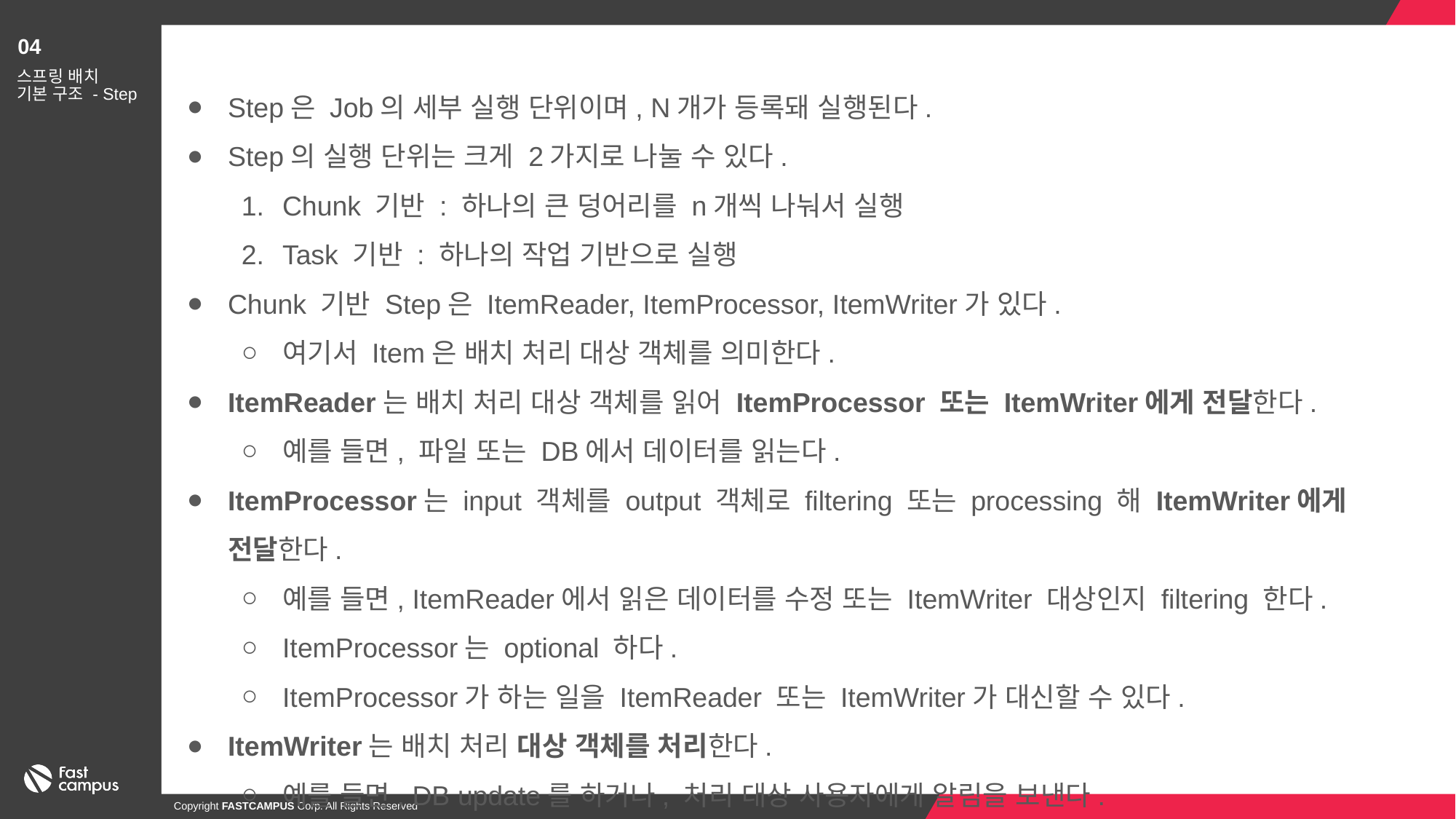

04
Step은 Job의 세부 실행 단위이며, N개가 등록돼 실행된다.
Step의 실행 단위는 크게 2가지로 나눌 수 있다.
Chunk 기반 : 하나의 큰 덩어리를 n개씩 나눠서 실행
Task 기반 : 하나의 작업 기반으로 실행
Chunk 기반 Step은 ItemReader, ItemProcessor, ItemWriter가 있다.
여기서 Item은 배치 처리 대상 객체를 의미한다.
ItemReader는 배치 처리 대상 객체를 읽어 ItemProcessor 또는 ItemWriter에게 전달한다.
예를 들면, 파일 또는 DB에서 데이터를 읽는다.
ItemProcessor는 input 객체를 output 객체로 filtering 또는 processing 해 ItemWriter에게 전달한다.
예를 들면, ItemReader에서 읽은 데이터를 수정 또는 ItemWriter 대상인지 filtering 한다.
ItemProcessor는 optional 하다.
ItemProcessor가 하는 일을 ItemReader 또는 ItemWriter가 대신할 수 있다.
ItemWriter는 배치 처리 대상 객체를 처리한다.
예를 들면, DB update를 하거나, 처리 대상 사용자에게 알림을 보낸다.
스프링 배치
기본 구조 - Step